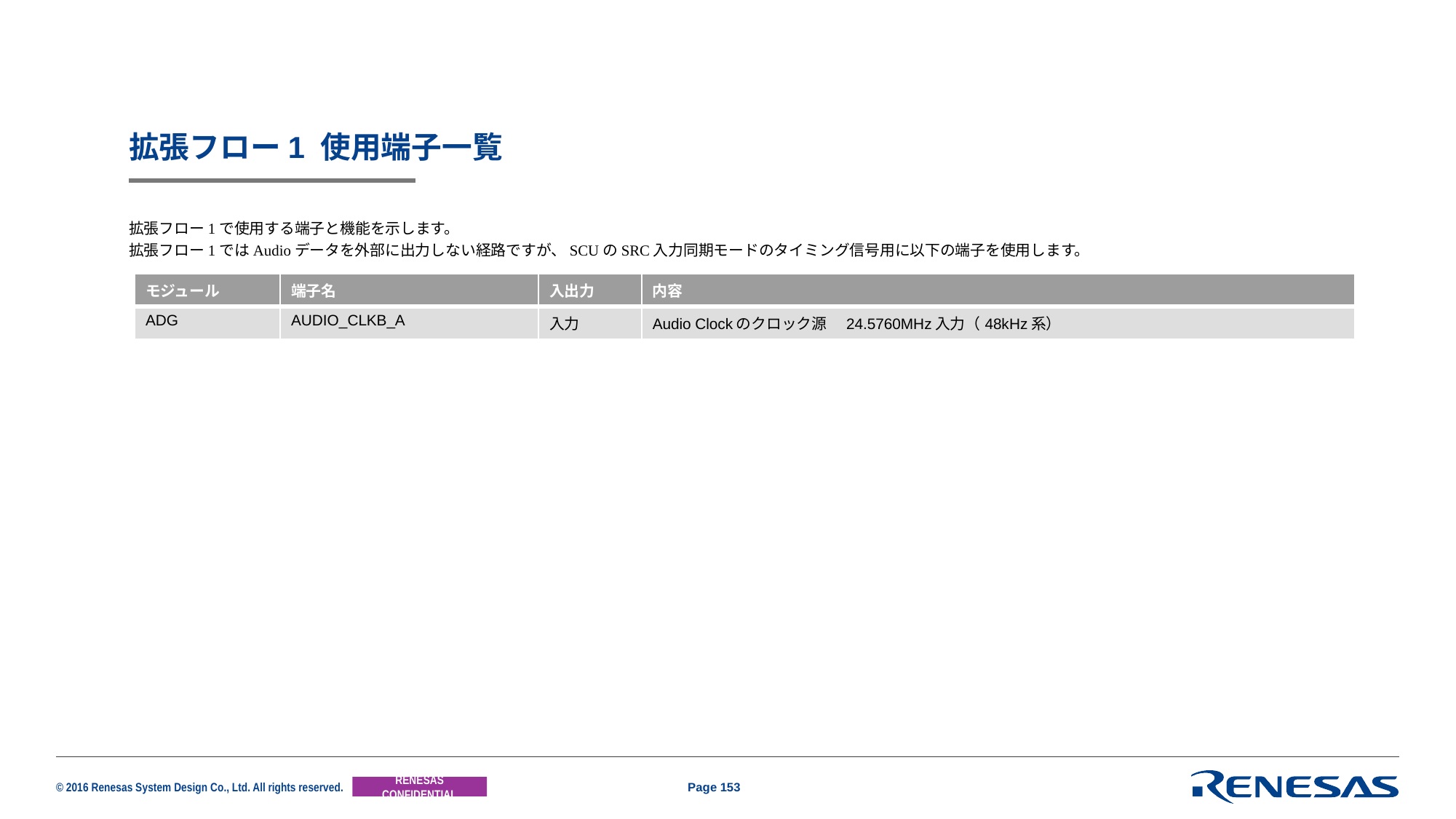

# 拡張フロー1 使用端子一覧
拡張フロー1で使用する端子と機能を示します。
拡張フロー1ではAudioデータを外部に出力しない経路ですが、SCUのSRC入力同期モードのタイミング信号用に以下の端子を使用します。
| モジュール | 端子名 | 入出力 | 内容 |
| --- | --- | --- | --- |
| ADG | AUDIO\_CLKB\_A | 入力 | Audio Clockのクロック源　24.5760MHz入力（48kHz系） |
Page 153